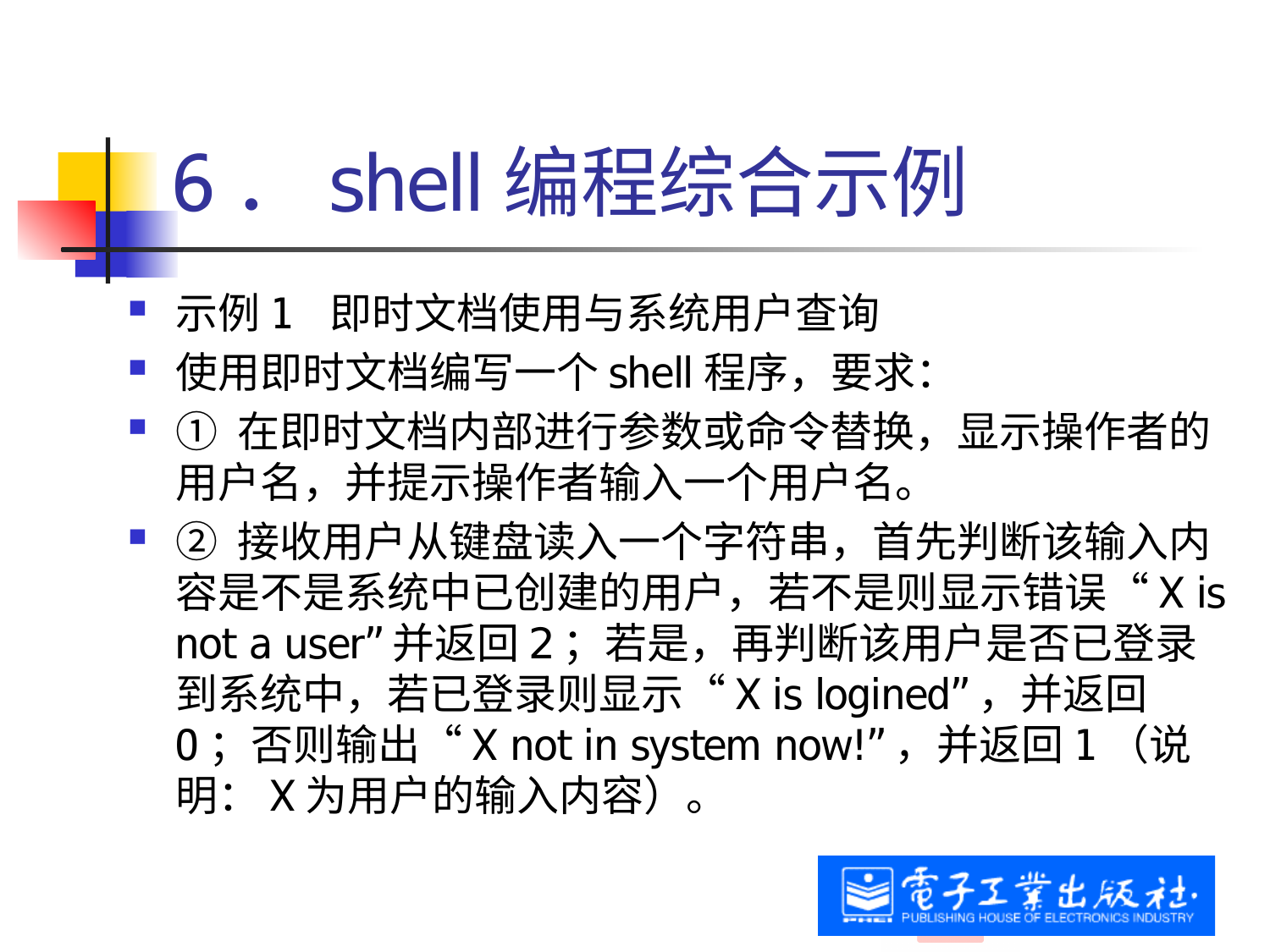

# 6．shell编程综合示例
示例1  即时文档使用与系统用户查询
使用即时文档编写一个shell程序，要求：
① 在即时文档内部进行参数或命令替换，显示操作者的用户名，并提示操作者输入一个用户名。
② 接收用户从键盘读入一个字符串，首先判断该输入内容是不是系统中已创建的用户，若不是则显示错误“X is not a user”并返回2；若是，再判断该用户是否已登录到系统中，若已登录则显示“X is logined”，并返回0；否则输出“X not in system now!”，并返回1（说明：X为用户的输入内容）。